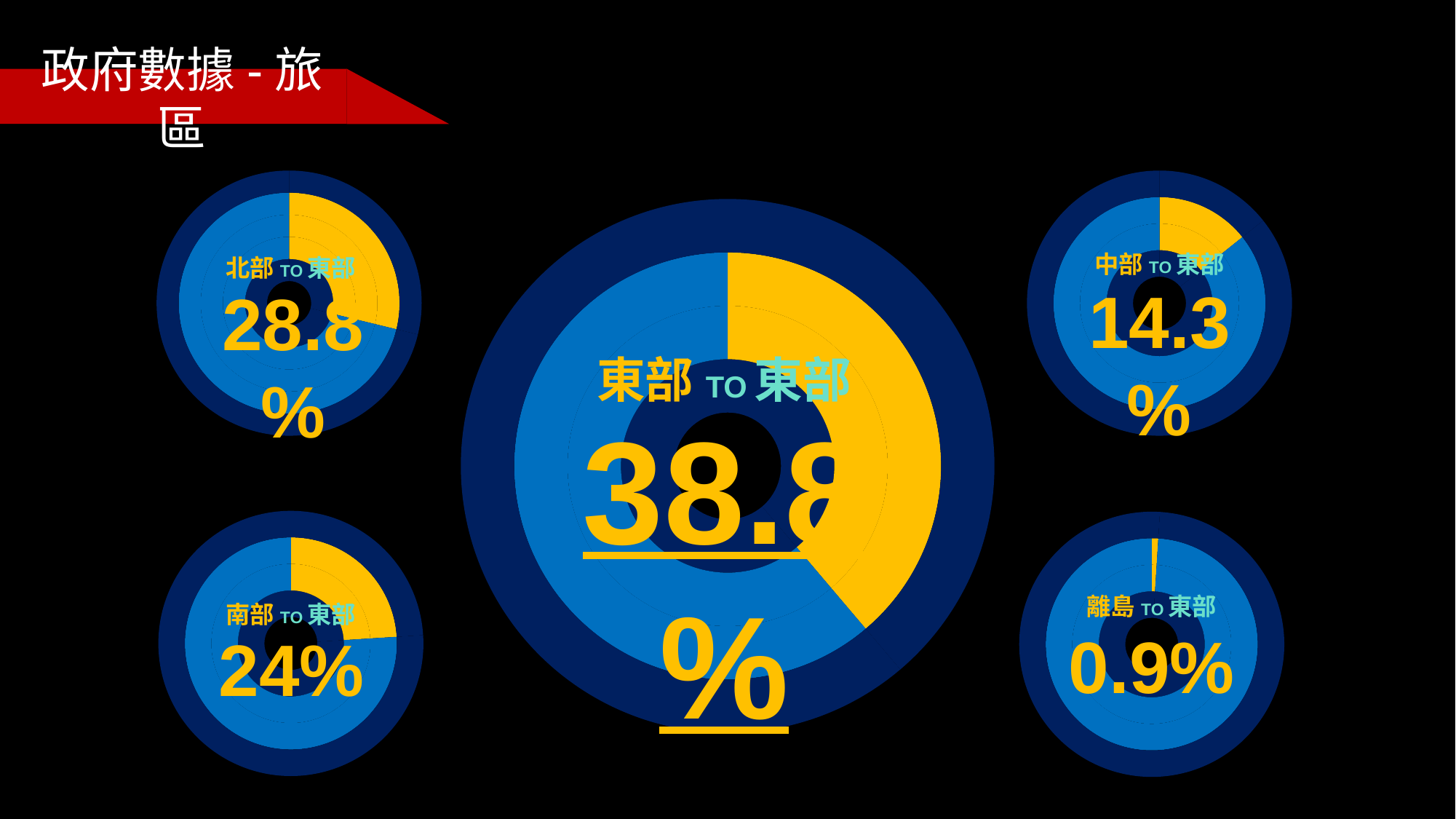

政府數據-旅區

### Chart

| Category | 銷售 | 銷售2 | 銷售3 | 銷售4 |
|---|---|---|---|---|
| 中部 | 14.3 | 14.3 | 14.3 | 14.3 |
| 其它 | 85.7 | 85.7 | 85.7 | 85.7 |

### Chart

| Category | 欄2 | 欄3 | 欄4 | 欄5 | 欄6 |
|---|---|---|---|---|---|
| 北部 | 28.8 | 28.8 | 28.8 | 28.8 | 28.8 |
| 其它 | 71.2 | 71.2 | 71.2 | 71.2 | 71.2 |

### Chart

| Category | 銷售 | 銷售2 | 銷售3 | 銷售4 |
|---|---|---|---|---|
| 東部to東部 | 38.8 | 38.8 | 38.8 | 38.8 |
| 東部to其它 | 61.2 | 61.2 | 61.2 | 61.2 |
中部TO東部
北部TO東部
14.3%
28.8%
東部TO東部
38.8%

### Chart

| Category | 銷售 | 銷售2 | 銷售3 | 銷售4 |
|---|---|---|---|---|
| 南部 | 24.0 | 24.0 | 24.0 | 24.0 |
| 其他 | 76.0 | 76.0 | 76.0 | 76.0 |

### Chart

| Category | 銷售 | 銷售2 | 銷售3 | 銷售4 |
|---|---|---|---|---|
| 離島 | 0.9 | 0.9 | 0.9 | 0.9 |
| 其它 | 90.1 | 90.1 | 90.1 | 90.1 |
離島TO東部
南部TO東部
0.9%
24%